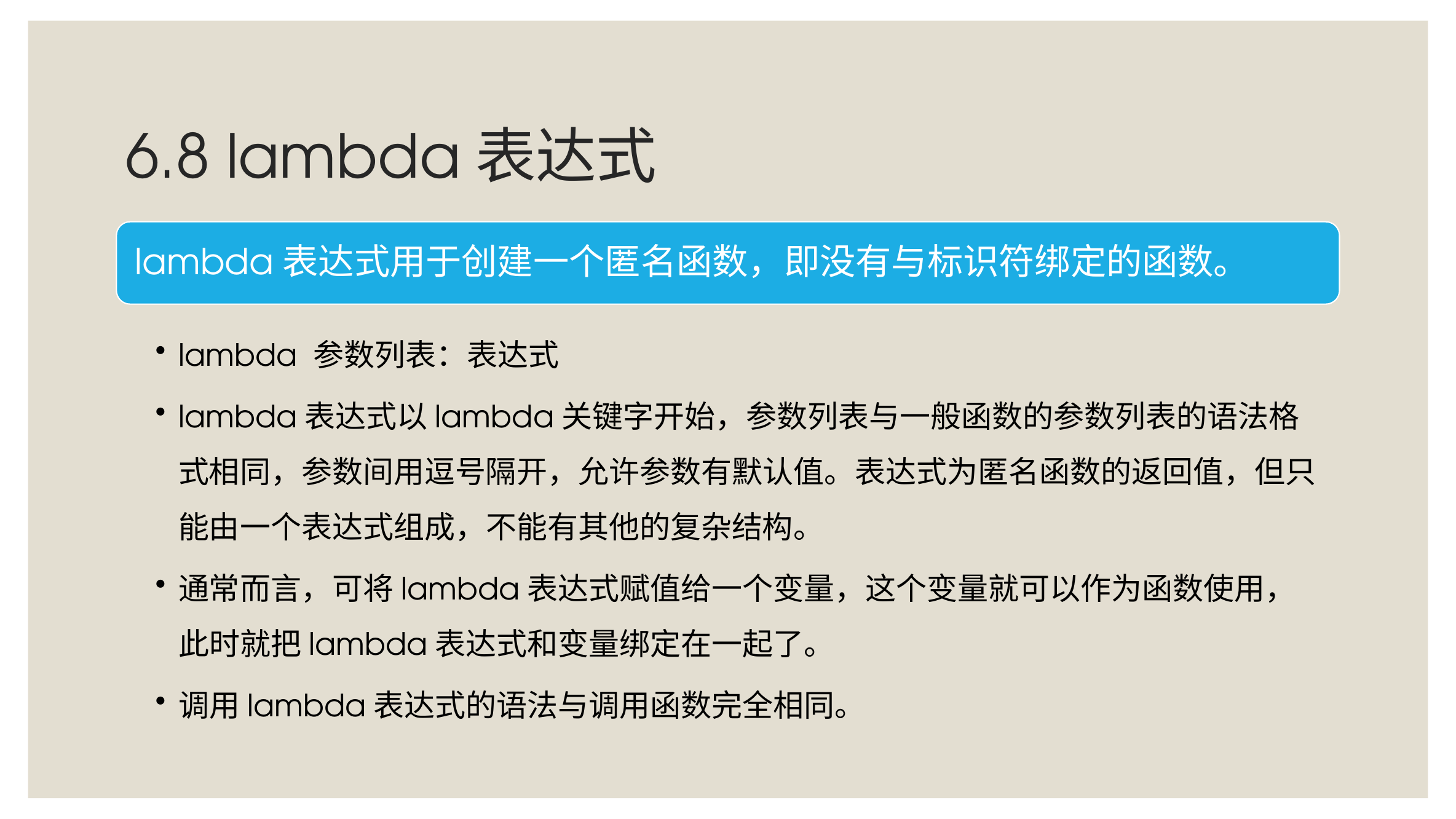

# 6.8 lambda表达式
lambda表达式用于创建一个匿名函数，即没有与标识符绑定的函数。
lambda 参数列表：表达式
lambda表达式以lambda关键字开始，参数列表与一般函数的参数列表的语法格式相同，参数间用逗号隔开，允许参数有默认值。表达式为匿名函数的返回值，但只能由一个表达式组成，不能有其他的复杂结构。
通常而言，可将lambda表达式赋值给一个变量，这个变量就可以作为函数使用，此时就把lambda表达式和变量绑定在一起了。
调用lambda表达式的语法与调用函数完全相同。